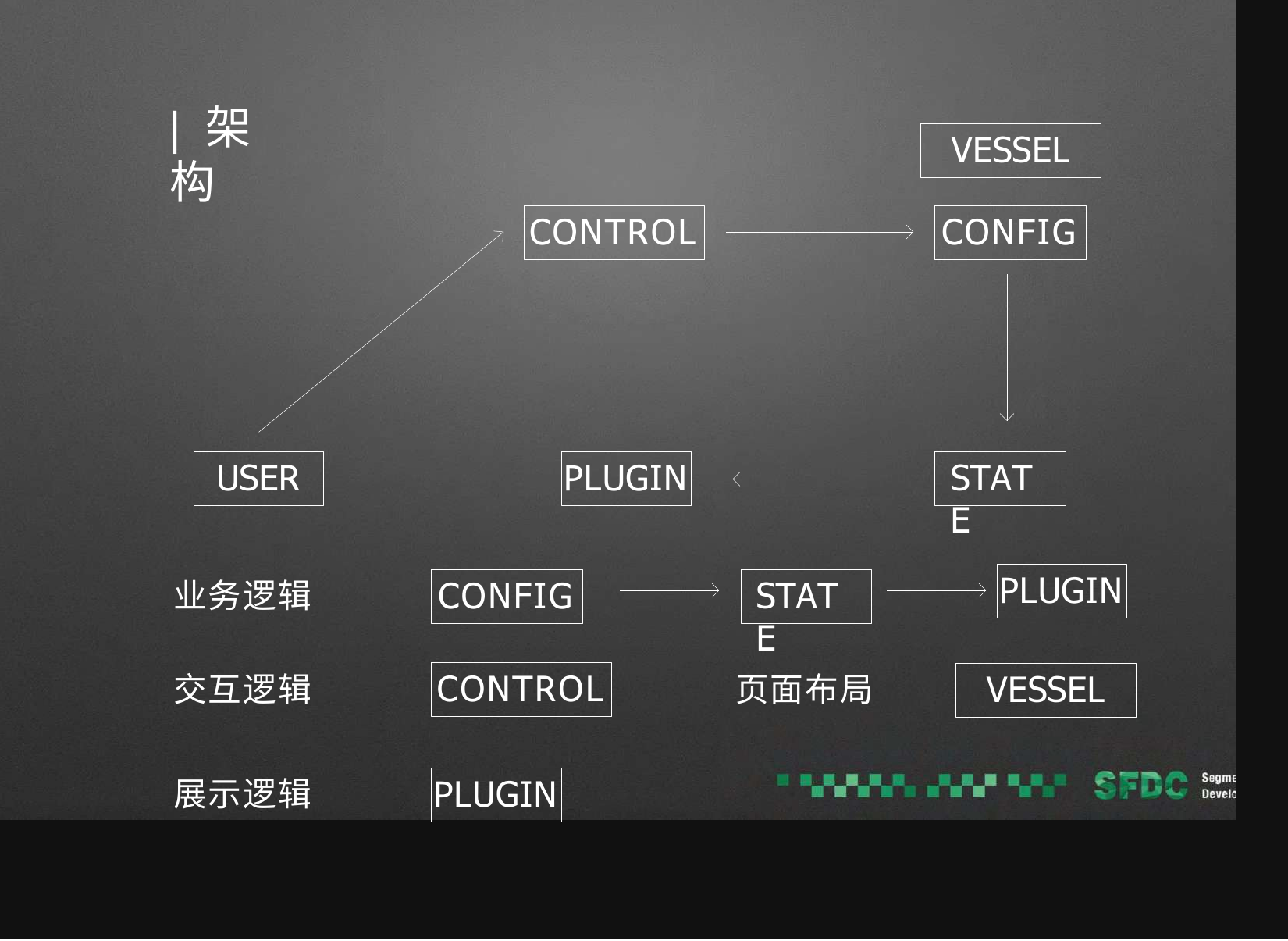

| 架构

# VESSEL

CONTROL
CONFIG

USER
PLUGIN
STATE

PLUGIN

CONFIG
STATE
业务逻辑

CONTROL
VESSEL
交互逻辑
页面布局

PLUGIN
展示逻辑